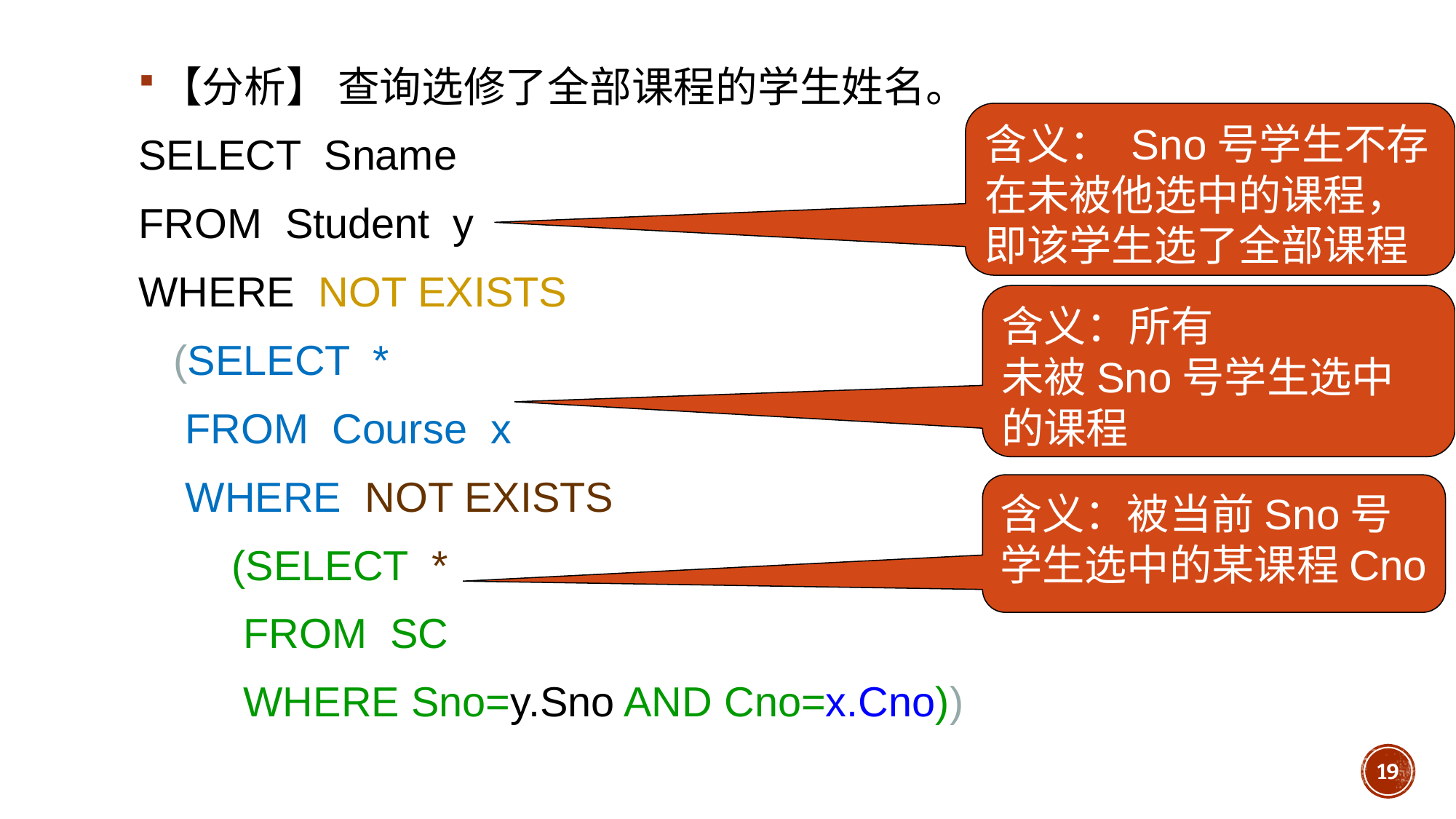

【分析】 查询选修了全部课程的学生姓名。
SELECT  Sname
FROM  Student  y
WHERE  NOT EXISTS
   (SELECT  *
    FROM  Course  x
    WHERE  NOT EXISTS
        (SELECT  *
         FROM  SC
         WHERE Sno=y.Sno AND Cno=x.Cno))

含义： Sno号学生不存在未被他选中的课程，即该学生选了全部课程
含义：所有
未被Sno号学生选中的课程
含义：被当前Sno号学生选中的某课程Cno
19